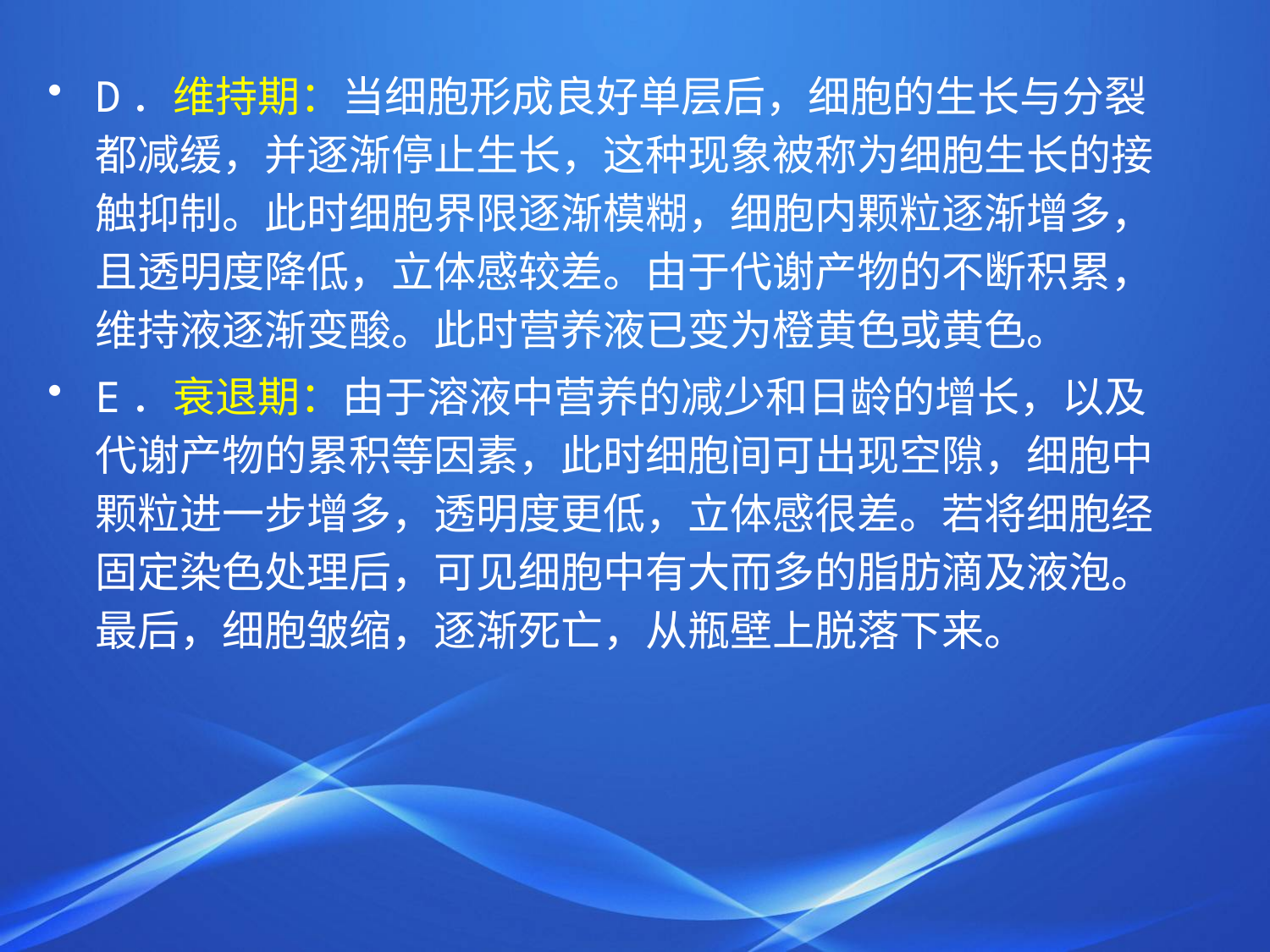

#
D．维持期：当细胞形成良好单层后，细胞的生长与分裂都减缓，并逐渐停止生长，这种现象被称为细胞生长的接触抑制。此时细胞界限逐渐模糊，细胞内颗粒逐渐增多，且透明度降低，立体感较差。由于代谢产物的不断积累，维持液逐渐变酸。此时营养液已变为橙黄色或黄色。
E．衰退期：由于溶液中营养的减少和日龄的增长，以及代谢产物的累积等因素，此时细胞间可出现空隙，细胞中颗粒进一步增多，透明度更低，立体感很差。若将细胞经固定染色处理后，可见细胞中有大而多的脂肪滴及液泡。最后，细胞皱缩，逐渐死亡，从瓶壁上脱落下来。